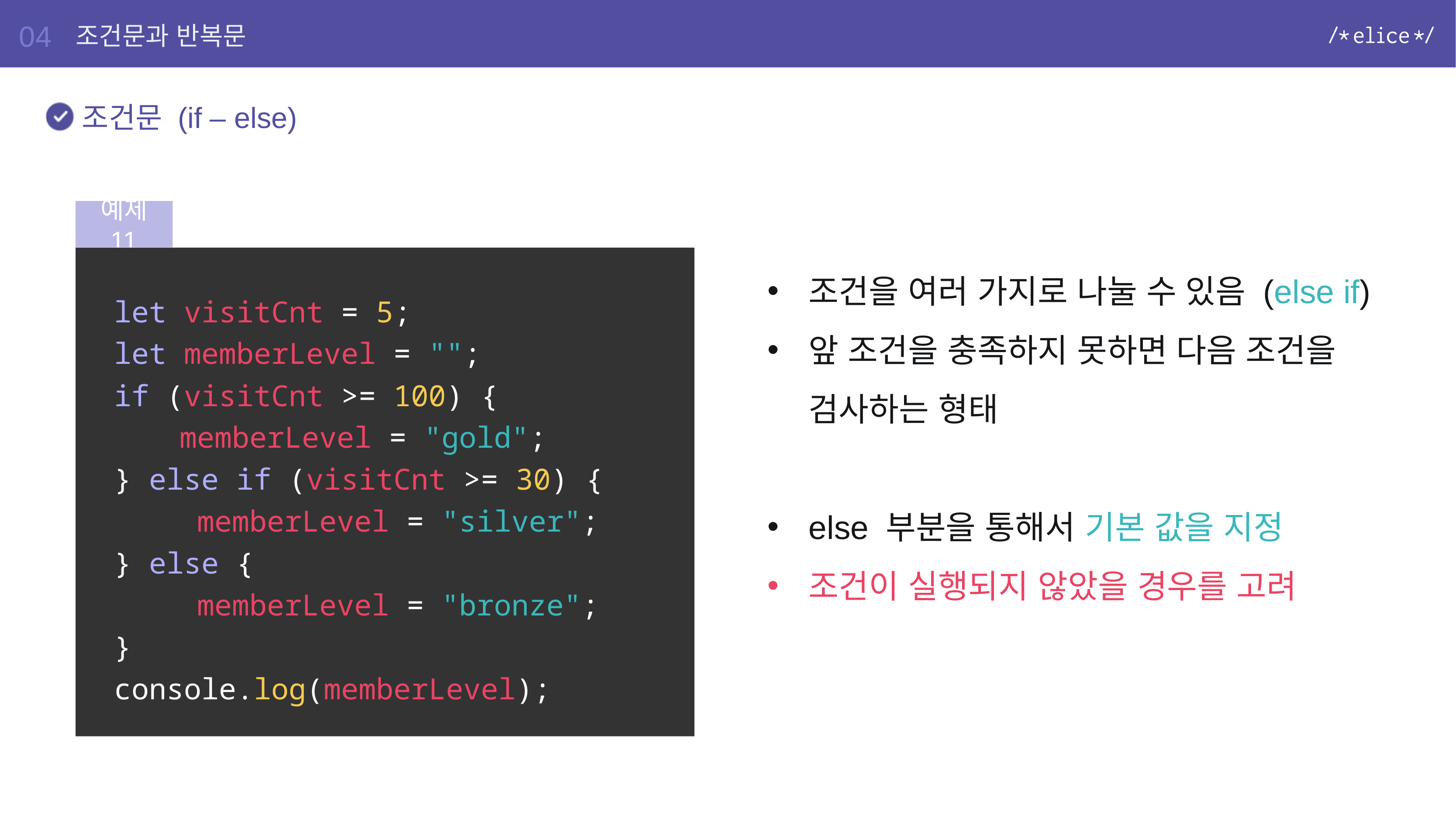

04
조건문과 반복문
조건문 (if – else)
예제 11
let visitCnt = 5;
let memberLevel = "";
if (visitCnt >= 100) {
	memberLevel = "gold";
} else if (visitCnt >= 30) {
	 memberLevel = "silver";
} else {
	 memberLevel = "bronze";
}
console.log(memberLevel);
조건을 여러 가지로 나눌 수 있음 (else if)
앞 조건을 충족하지 못하면 다음 조건을 검사하는 형태

else 부분을 통해서 기본 값을 지정
조건이 실행되지 않았을 경우를 고려